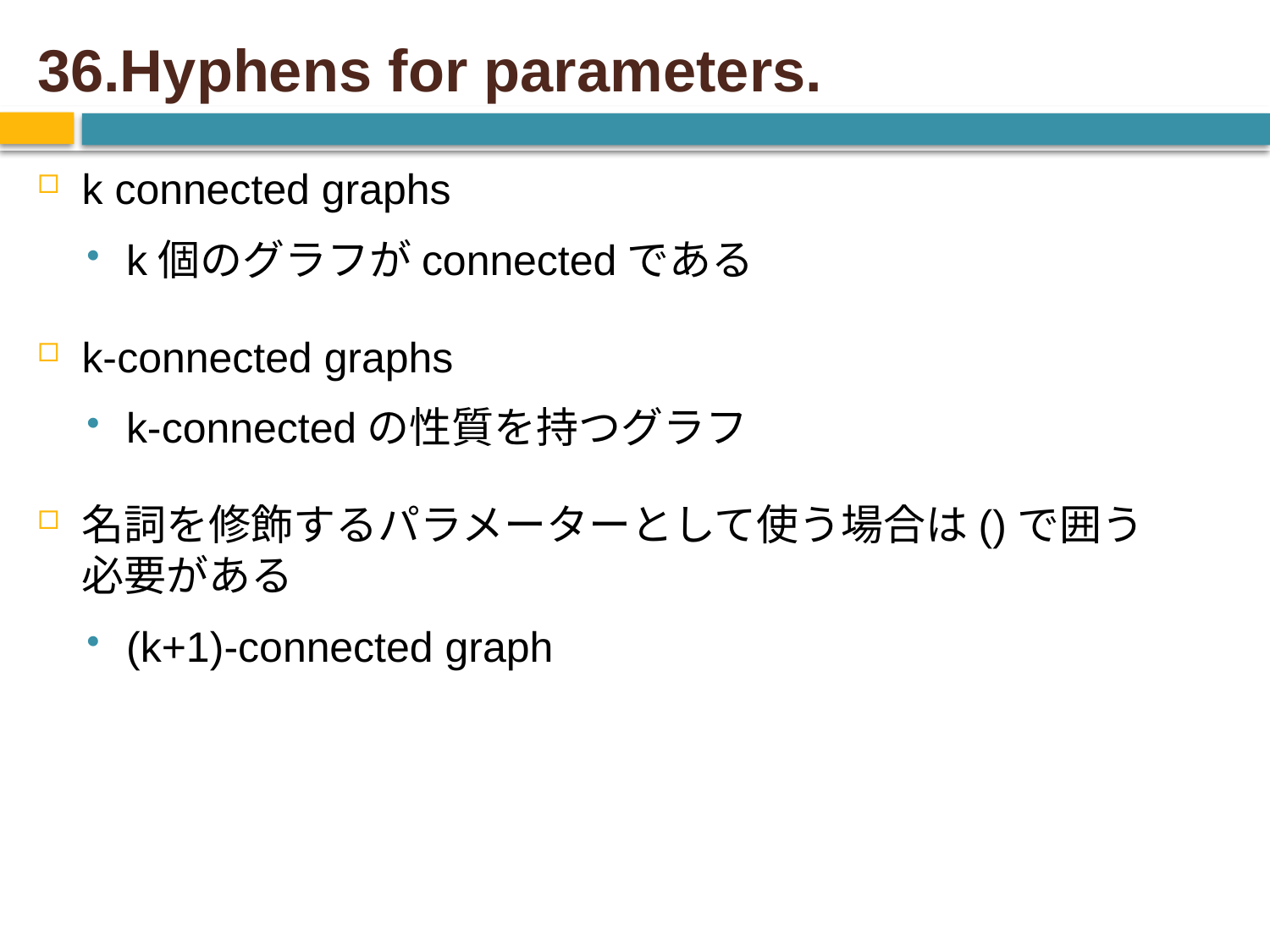

# 36.Hyphens for parameters.
k connected graphs
k個のグラフがconnectedである
k-connected graphs
k-connectedの性質を持つグラフ
名詞を修飾するパラメーターとして使う場合は()で囲う
必要がある
(k+1)-connected graph